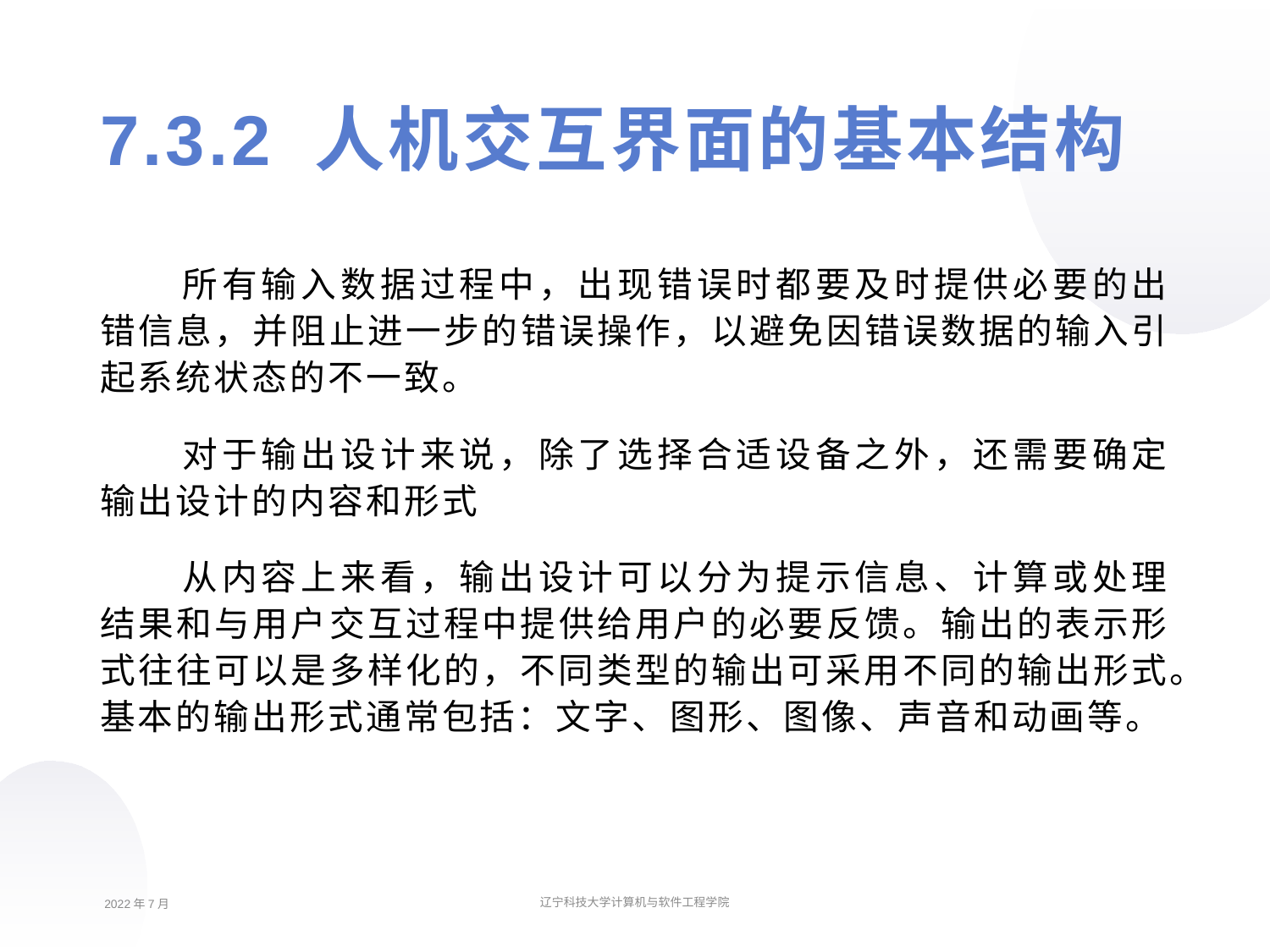

7.3.2 人机交互界面的基本结构
所有输入数据过程中，出现错误时都要及时提供必要的出错信息，并阻止进一步的错误操作，以避免因错误数据的输入引起系统状态的不一致。
对于输出设计来说，除了选择合适设备之外，还需要确定输出设计的内容和形式
从内容上来看，输出设计可以分为提示信息、计算或处理结果和与用户交互过程中提供给用户的必要反馈。输出的表示形式往往可以是多样化的，不同类型的输出可采用不同的输出形式。基本的输出形式通常包括：文字、图形、图像、声音和动画等。

2022年7月
辽宁科技大学计算机与软件工程学院
71